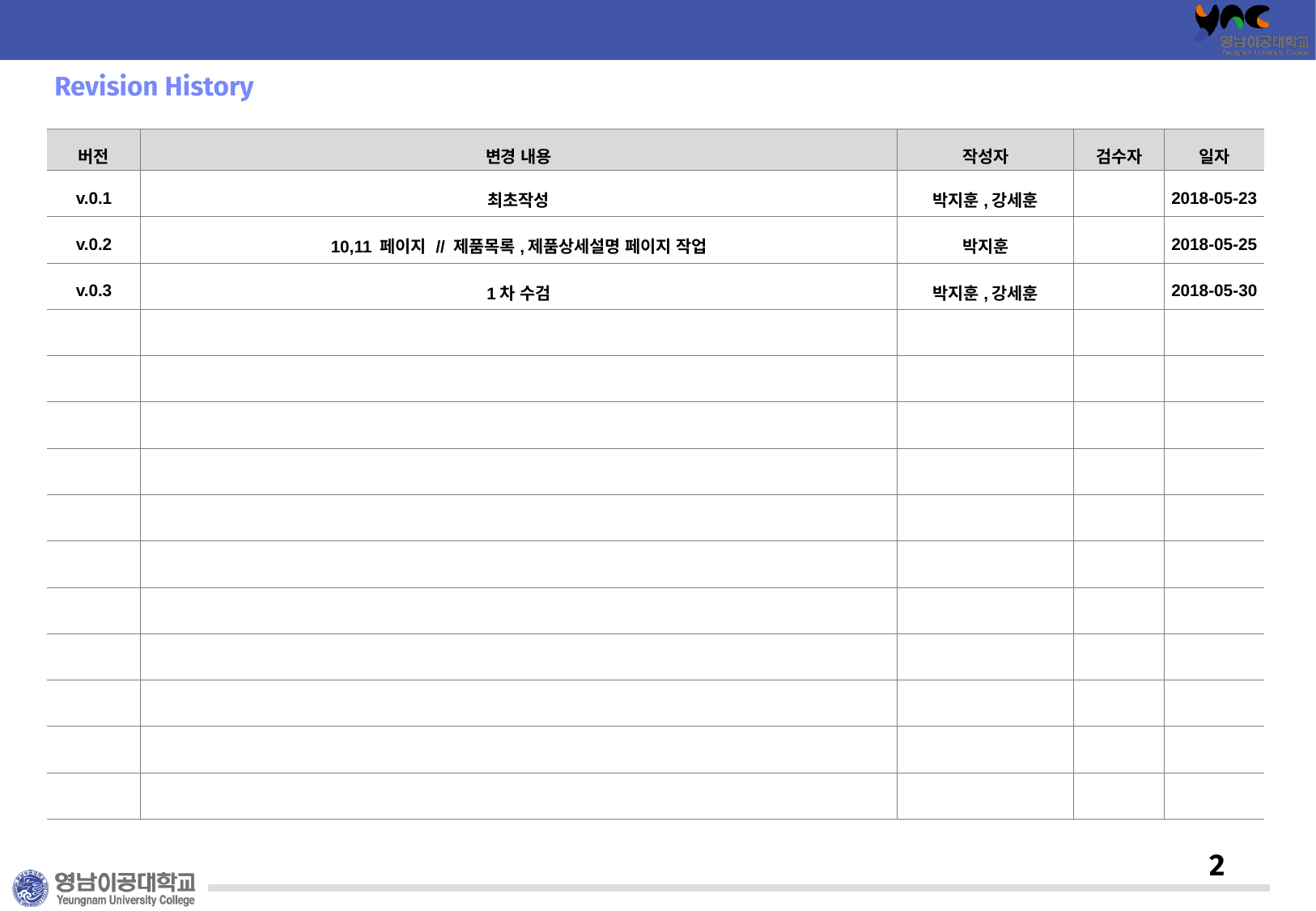

# Revision History
| 버전 | 변경 내용 | 작성자 | 검수자 | 일자 |
| --- | --- | --- | --- | --- |
| v.0.1 | 최초작성 | 박지훈,강세훈 |  | 2018-05-23 |
| v.0.2 | 10,11 페이지 // 제품목록,제품상세설명 페이지 작업 | 박지훈 |  | 2018-05-25 |
| v.0.3 | 1차 수검 | 박지훈,강세훈 |  | 2018-05-30 |
|  |  |  |  |  |
|  |  |  |  |  |
|  |  |  |  |  |
|  |  |  |  |  |
|  |  |  |  |  |
|  |  |  |  |  |
|  |  |  |  |  |
|  |  |  |  |  |
|  |  |  |  |  |
|  |  |  |  |  |
|  |  |  |  |  |
2